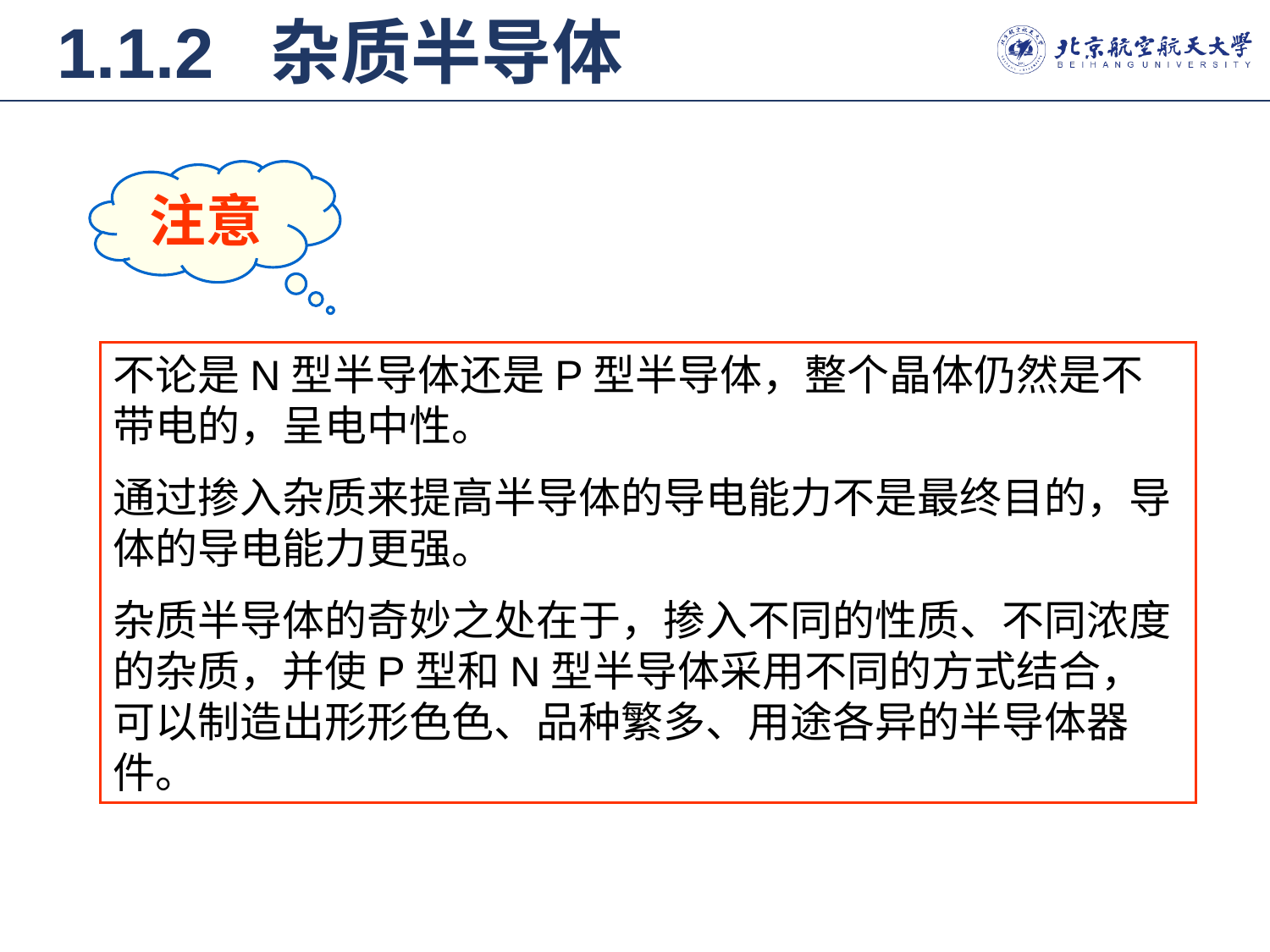

1.1.2  杂质半导体
注意
不论是N型半导体还是P型半导体，整个晶体仍然是不带电的，呈电中性。
通过掺入杂质来提高半导体的导电能力不是最终目的，导体的导电能力更强。
杂质半导体的奇妙之处在于，掺入不同的性质、不同浓度的杂质，并使P型和N型半导体采用不同的方式结合，可以制造出形形色色、品种繁多、用途各异的半导体器件。
13